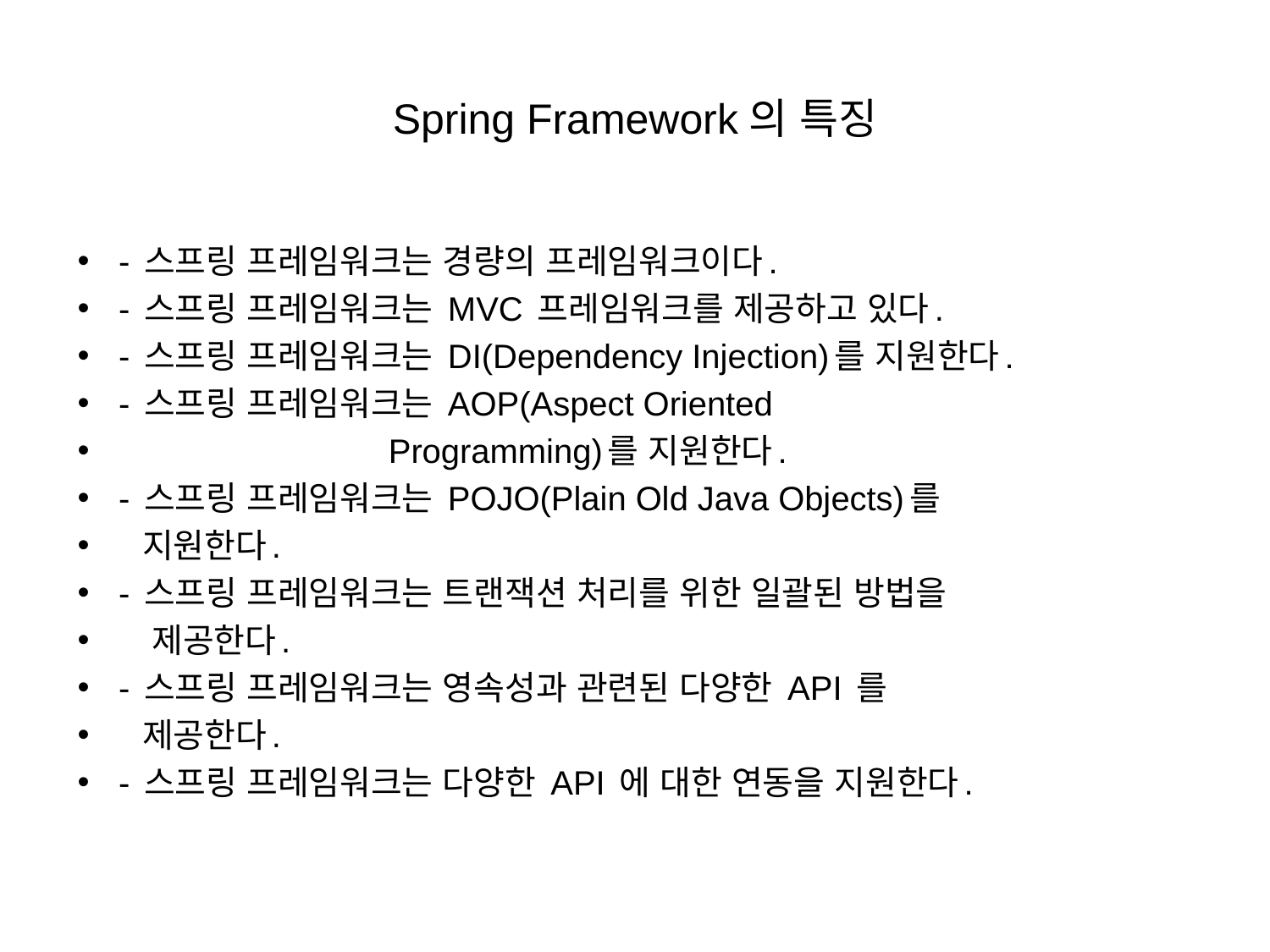

# Spring Framework의 특징

- 스프링 프레임워크는 경량의 프레임워크이다.
- 스프링 프레임워크는 MVC 프레임워크를 제공하고 있다.
- 스프링 프레임워크는 DI(Dependency Injection)를 지원한다.
- 스프링 프레임워크는 AOP(Aspect Oriented
                             Programming)를 지원한다.
- 스프링 프레임워크는 POJO(Plain Old Java Objects)를
  지원한다.
- 스프링 프레임워크는 트랜잭션 처리를 위한 일괄된 방법을
   제공한다.
- 스프링 프레임워크는 영속성과 관련된 다양한 API 를
  제공한다.
- 스프링 프레임워크는 다양한 API 에 대한 연동을 지원한다.